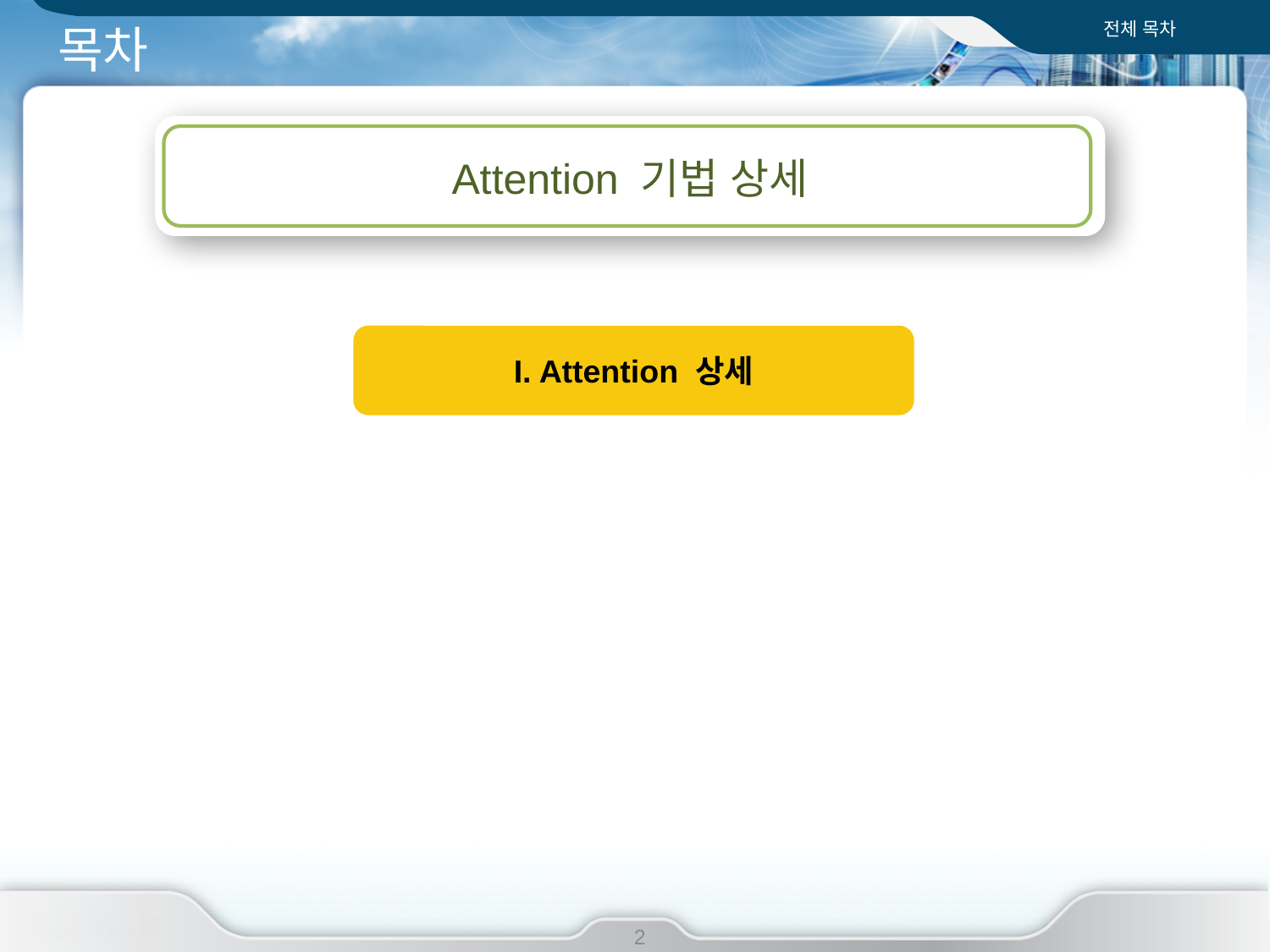

전체 목차
# 목차

Attention 기법 상세
I. Attention 상세
2